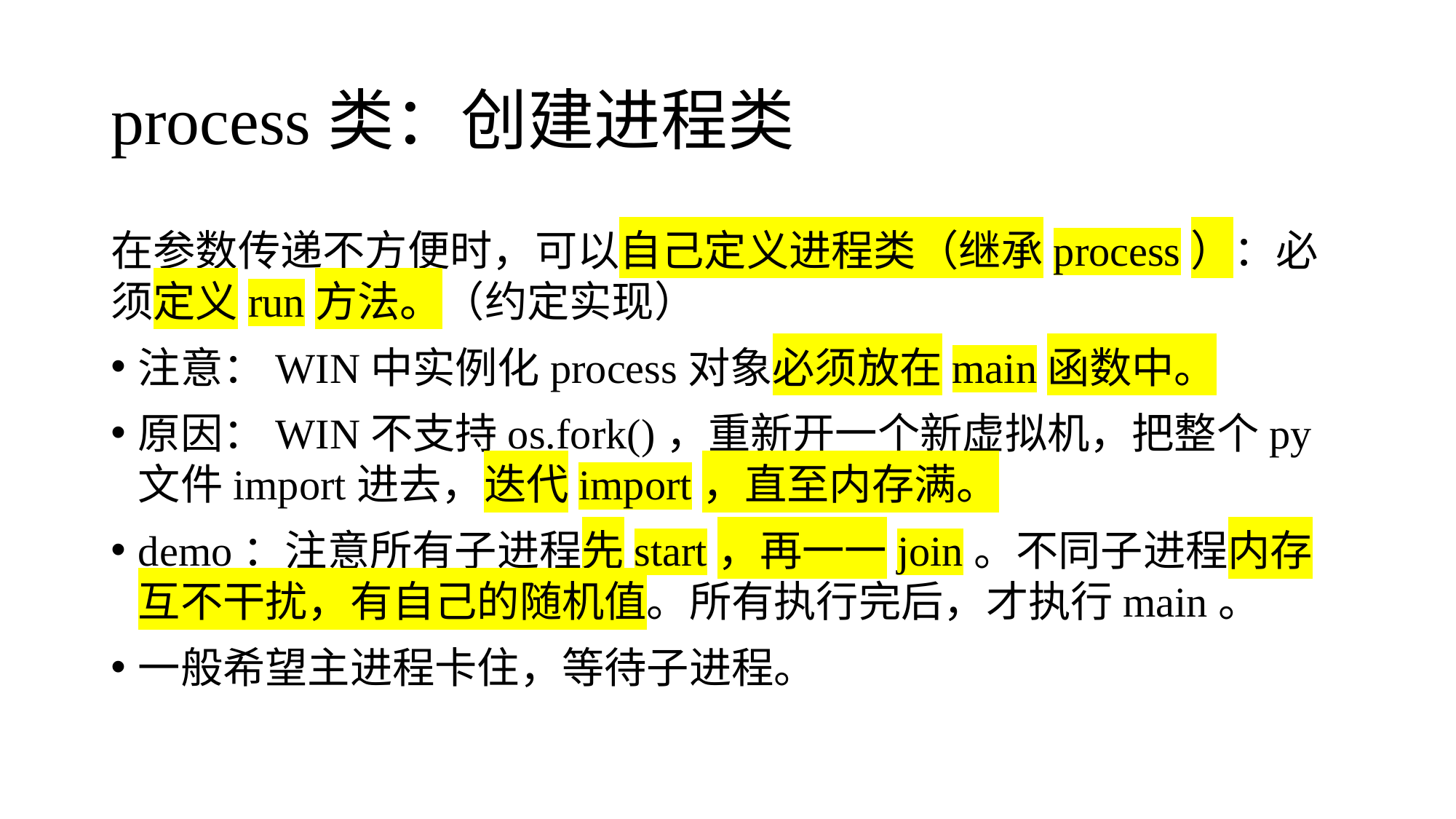

# process类：创建进程类
在参数传递不方便时，可以自己定义进程类（继承process）：必须定义run方法。（约定实现）
注意：WIN中实例化process对象必须放在main函数中。
原因：WIN不支持os.fork()，重新开一个新虚拟机，把整个py文件import进去，迭代import，直至内存满。
demo：注意所有子进程先start，再一一join。不同子进程内存互不干扰，有自己的随机值。所有执行完后，才执行main。
一般希望主进程卡住，等待子进程。